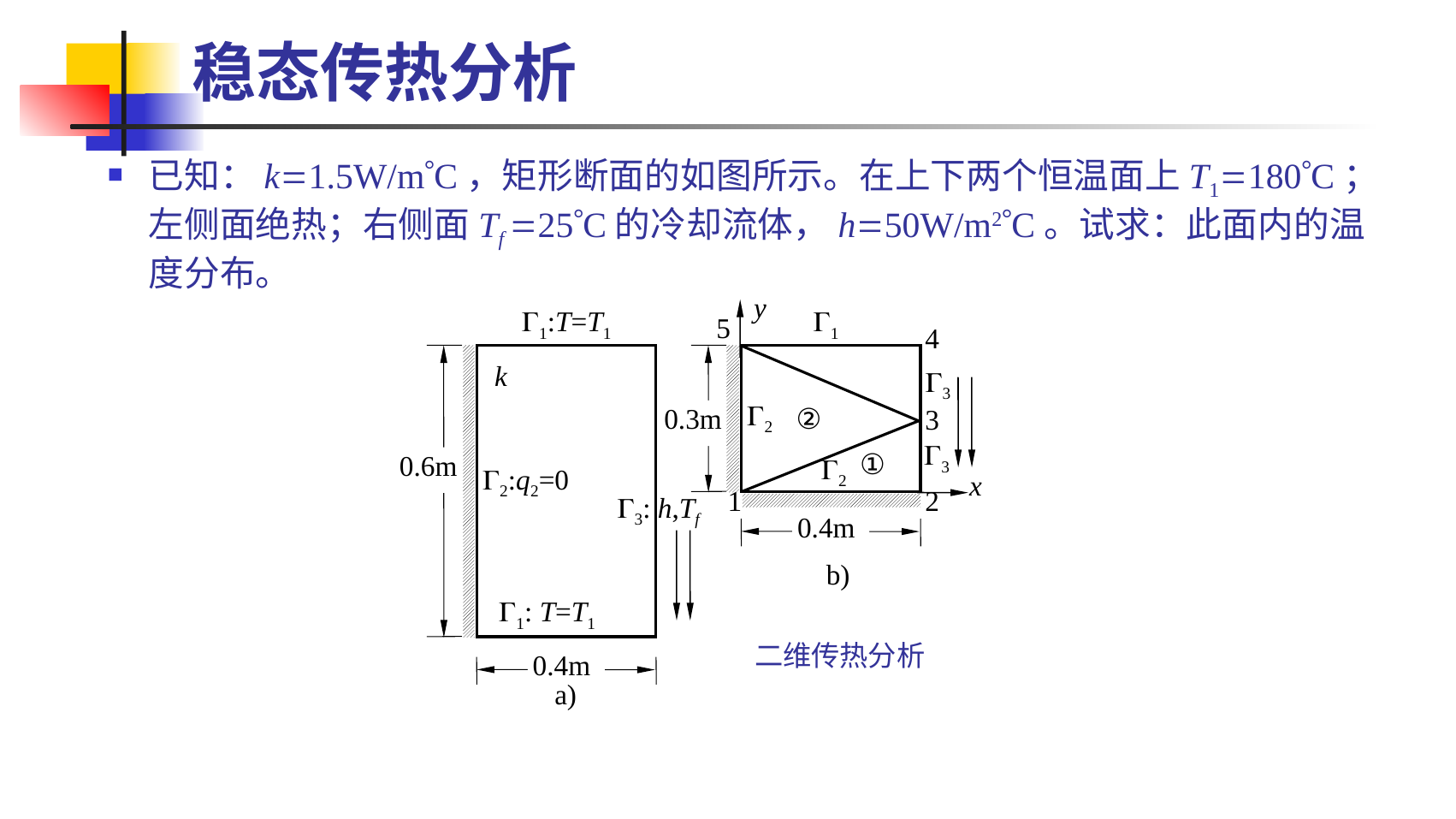

稳态传热分析

已知：k=1.5W/m°C，矩形断面的如图所示。在上下两个恒温面上T1=180°C；左侧面绝热；右侧面Tf =25°C的冷却流体，h=50W/m2°C。试求：此面内的温度分布。

y

Γ1:T=T1
Γ1
5
4

k
Γ3

Γ2
②
0.3m
3

Γ3
①
0.6m
Γ2
Γ2:q2=0
x
1
2
Γ3: h,Tf

0.4m

b)
Γ1: T=T1

二维传热分析
0.4m

a)